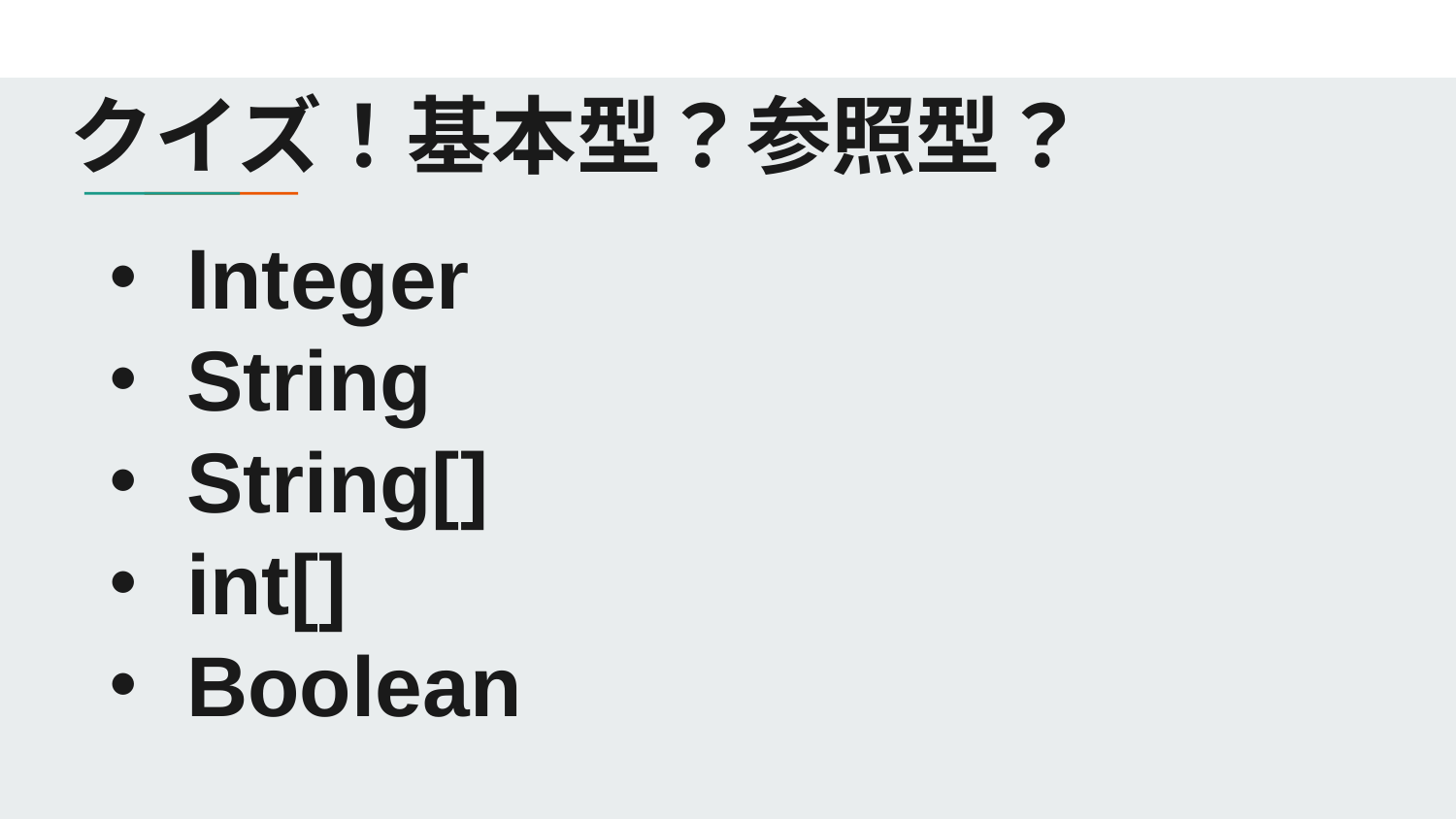

# クイズ！基本型？参照型？
・Integer
・String
・String[]
・int[]
・Boolean